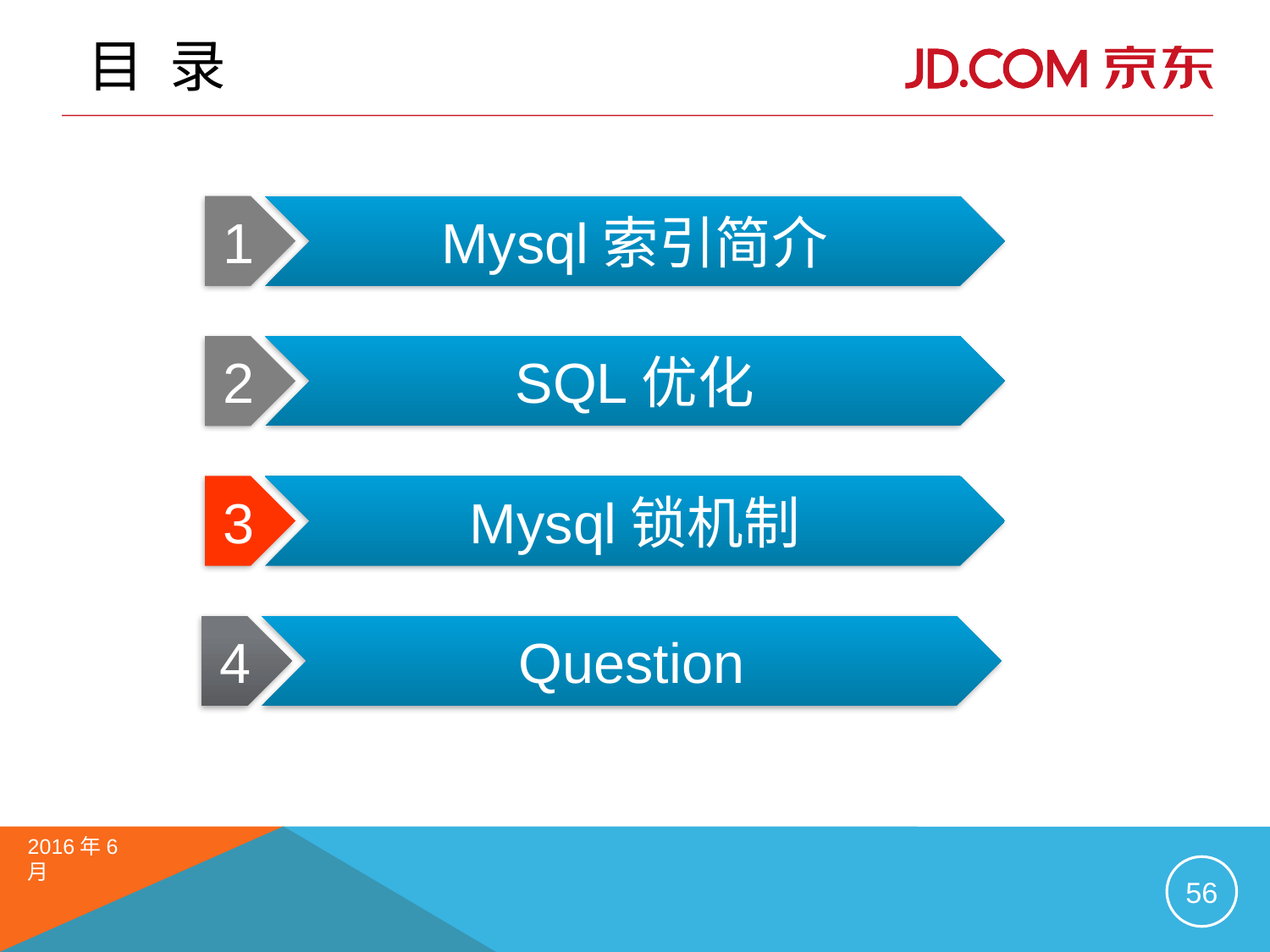

# 目  录
1
Mysql索引简介
2
SQL优化
3
Mysql锁机制
4
Question
2016年6月
56